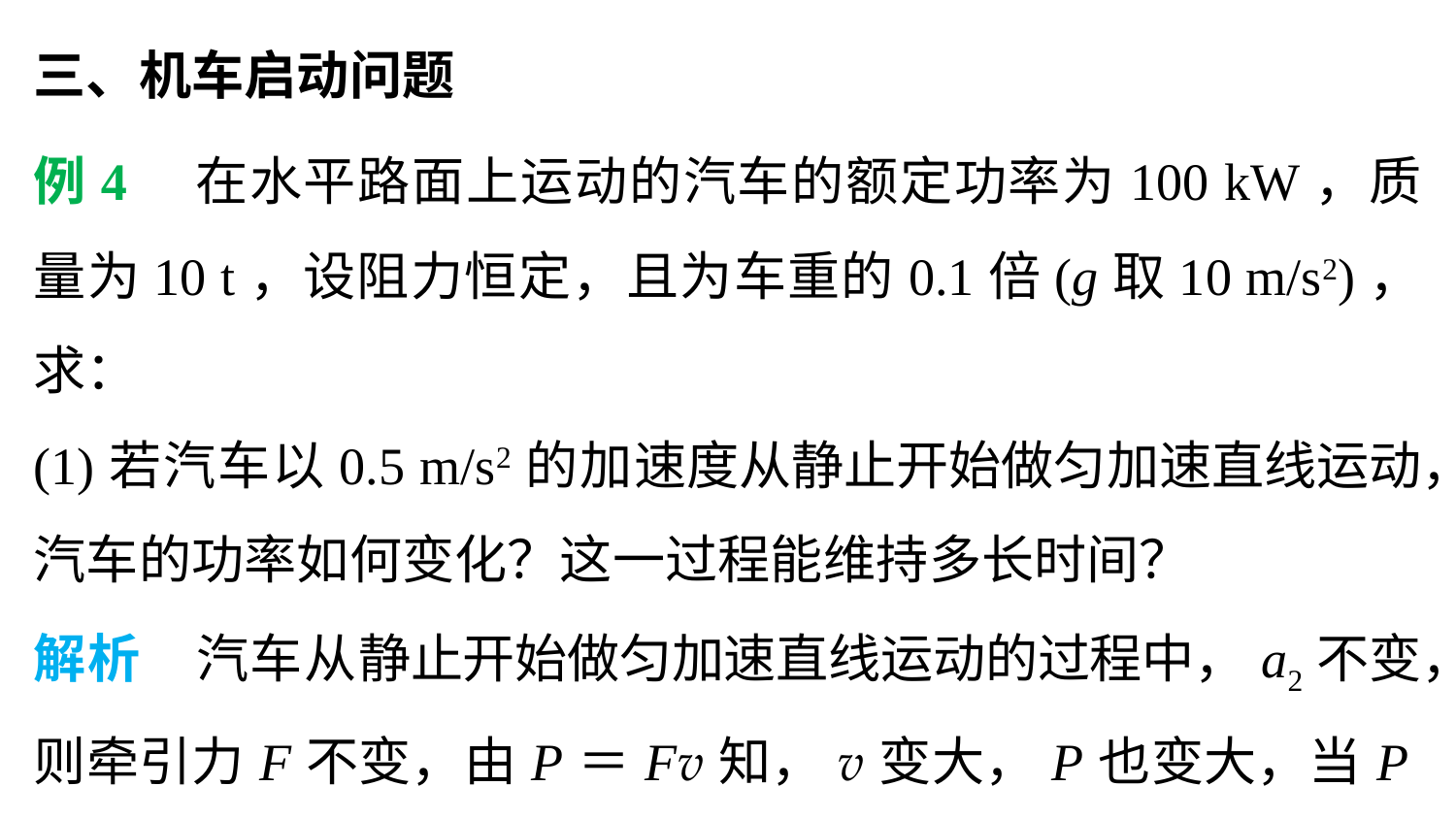

三、机车启动问题
例4　在水平路面上运动的汽车的额定功率为100 kW，质量为10 t，设阻力恒定，且为车重的0.1倍(g取10 m/s2)，求：
(1)若汽车以0.5 m/s2的加速度从静止开始做匀加速直线运动，汽车的功率如何变化？这一过程能维持多长时间？
解析　汽车从静止开始做匀加速直线运动的过程中，a2不变，则牵引力F不变，由P＝Fv知，v变大，P也变大，当P＝P额时，此过程结束.